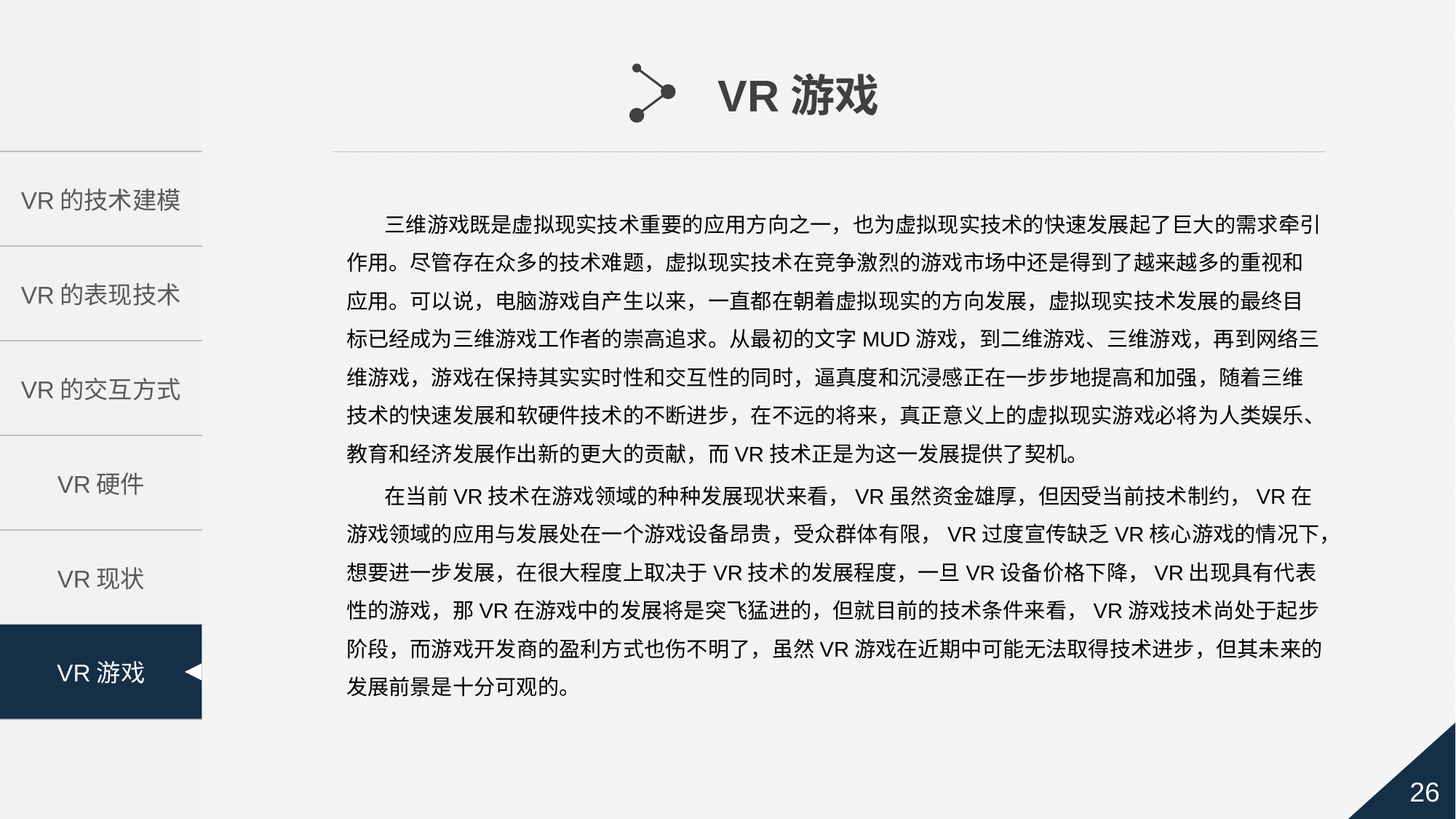

VR游戏
       三维游戏既是虚拟现实技术重要的应用方向之一，也为虚拟现实技术的快速发展起了巨大的需求牵引作用。尽管存在众多的技术难题，虚拟现实技术在竞争激烈的游戏市场中还是得到了越来越多的重视和应用。可以说，电脑游戏自产生以来，一直都在朝着虚拟现实的方向发展，虚拟现实技术发展的最终目标已经成为三维游戏工作者的崇高追求。从最初的文字MUD游戏，到二维游戏、三维游戏，再到网络三维游戏，游戏在保持其实实时性和交互性的同时，逼真度和沉浸感正在一步步地提高和加强，随着三维技术的快速发展和软硬件技术的不断进步，在不远的将来，真正意义上的虚拟现实游戏必将为人类娱乐、教育和经济发展作出新的更大的贡献，而VR技术正是为这一发展提供了契机。
       在当前VR技术在游戏领域的种种发展现状来看，VR虽然资金雄厚，但因受当前技术制约，VR在游戏领域的应用与发展处在一个游戏设备昂贵，受众群体有限，VR过度宣传缺乏VR核心游戏的情况下，想要进一步发展，在很大程度上取决于VR技术的发展程度，一旦VR设备价格下降，VR出现具有代表性的游戏，那VR在游戏中的发展将是突飞猛进的，但就目前的技术条件来看，VR游戏技术尚处于起步阶段，而游戏开发商的盈利方式也伤不明了，虽然VR游戏在近期中可能无法取得技术进步，但其未来的发展前景是十分可观的。